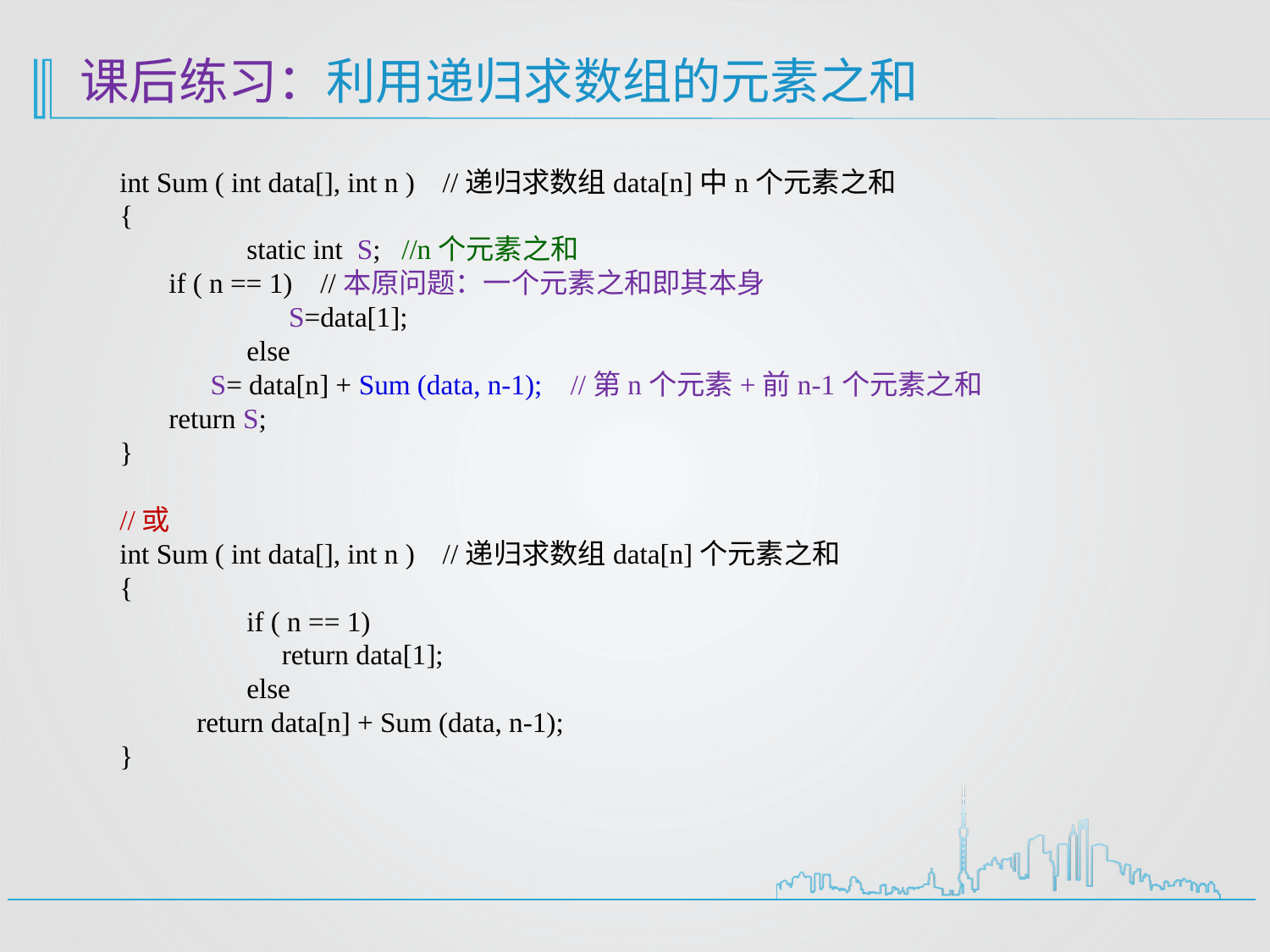

# 课后练习：利用递归求数组的元素之和
int Sum ( int data[], int n )    //递归求数组data[n]中n个元素之和
{
	static int  S;   //n个元素之和
       if ( n == 1)    //本原问题：一个元素之和即其本身
	      S=data[1];
	else
             S= data[n] + Sum (data, n-1);    //第n个元素+前n-1个元素之和
       return S;
}

//或
int Sum ( int data[], int n )    //递归求数组data[n]个元素之和
{
	if ( n == 1)
	     return data[1];
	else
           return data[n] + Sum (data, n-1);
}